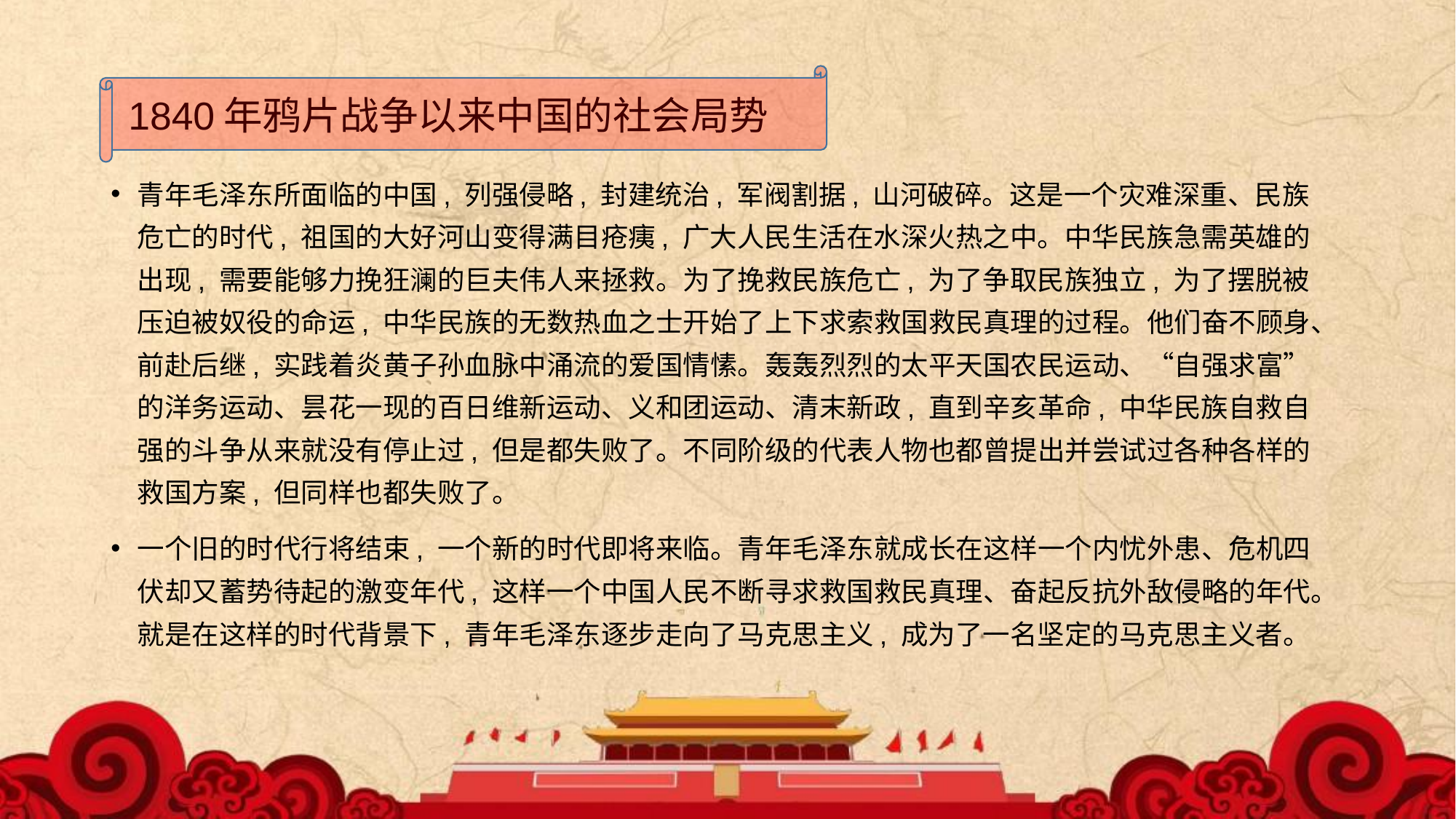

# 1840年鸦片战争以来中国的社会局势
青年毛泽东所面临的中国, 列强侵略, 封建统治, 军阀割据, 山河破碎。这是一个灾难深重、民族危亡的时代, 祖国的大好河山变得满目疮痍, 广大人民生活在水深火热之中。中华民族急需英雄的出现, 需要能够力挽狂澜的巨夫伟人来拯救。为了挽救民族危亡, 为了争取民族独立, 为了摆脱被压迫被奴役的命运, 中华民族的无数热血之士开始了上下求索救国救民真理的过程。他们奋不顾身、前赴后继, 实践着炎黄子孙血脉中涌流的爱国情愫。轰轰烈烈的太平天国农民运动、“自强求富”的洋务运动、昙花一现的百日维新运动、义和团运动、清末新政, 直到辛亥革命, 中华民族自救自强的斗争从来就没有停止过, 但是都失败了。不同阶级的代表人物也都曾提出并尝试过各种各样的救国方案, 但同样也都失败了。
一个旧的时代行将结束, 一个新的时代即将来临。青年毛泽东就成长在这样一个内忧外患、危机四伏却又蓄势待起的激变年代, 这样一个中国人民不断寻求救国救民真理、奋起反抗外敌侵略的年代。就是在这样的时代背景下, 青年毛泽东逐步走向了马克思主义, 成为了一名坚定的马克思主义者。